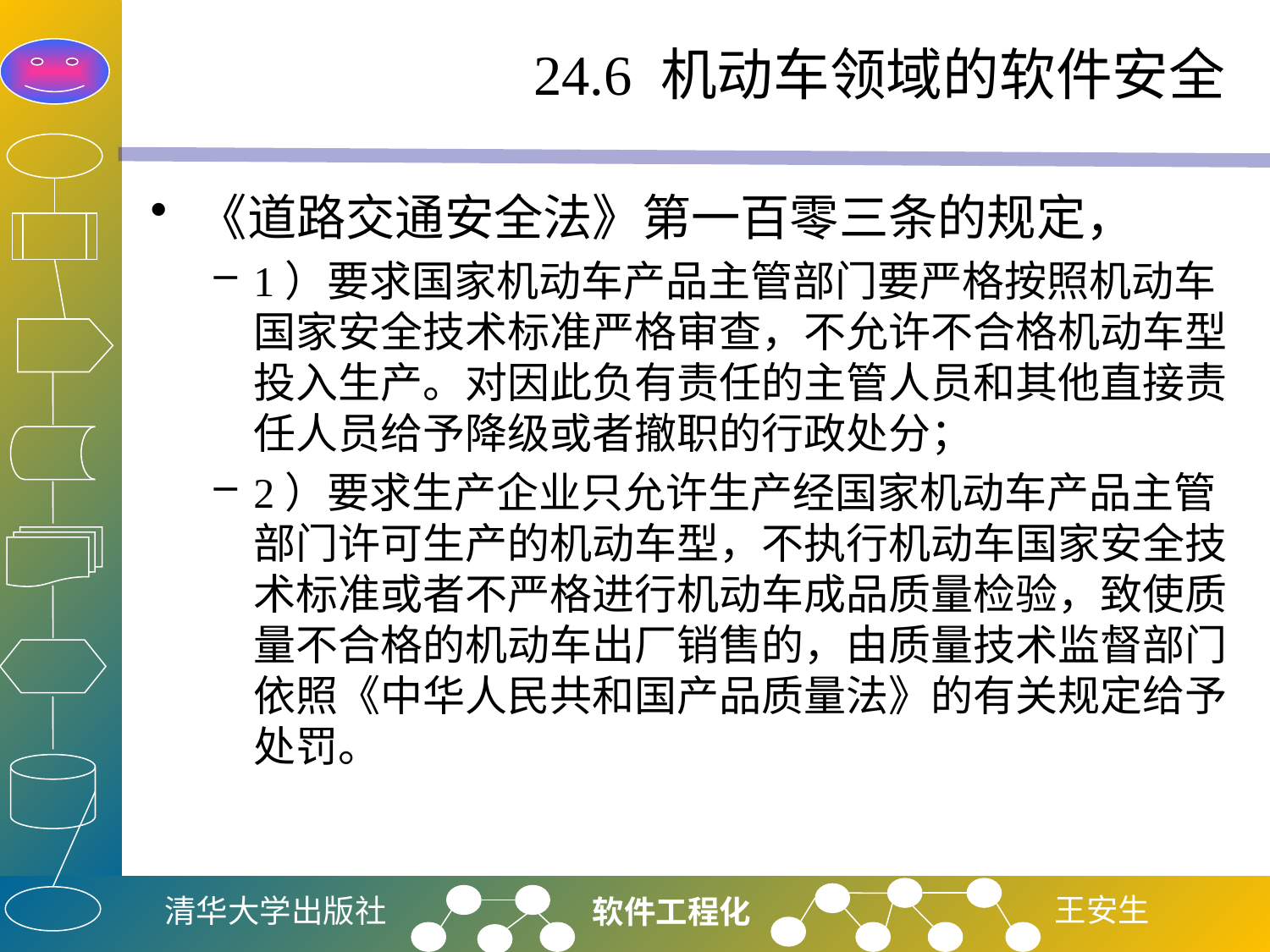

# 24.6 机动车领域的软件安全
《道路交通安全法》第一百零三条的规定，
1）要求国家机动车产品主管部门要严格按照机动车国家安全技术标准严格审查，不允许不合格机动车型投入生产。对因此负有责任的主管人员和其他直接责任人员给予降级或者撤职的行政处分；
2）要求生产企业只允许生产经国家机动车产品主管部门许可生产的机动车型，不执行机动车国家安全技术标准或者不严格进行机动车成品质量检验，致使质量不合格的机动车出厂销售的，由质量技术监督部门依照《中华人民共和国产品质量法》的有关规定给予处罚。